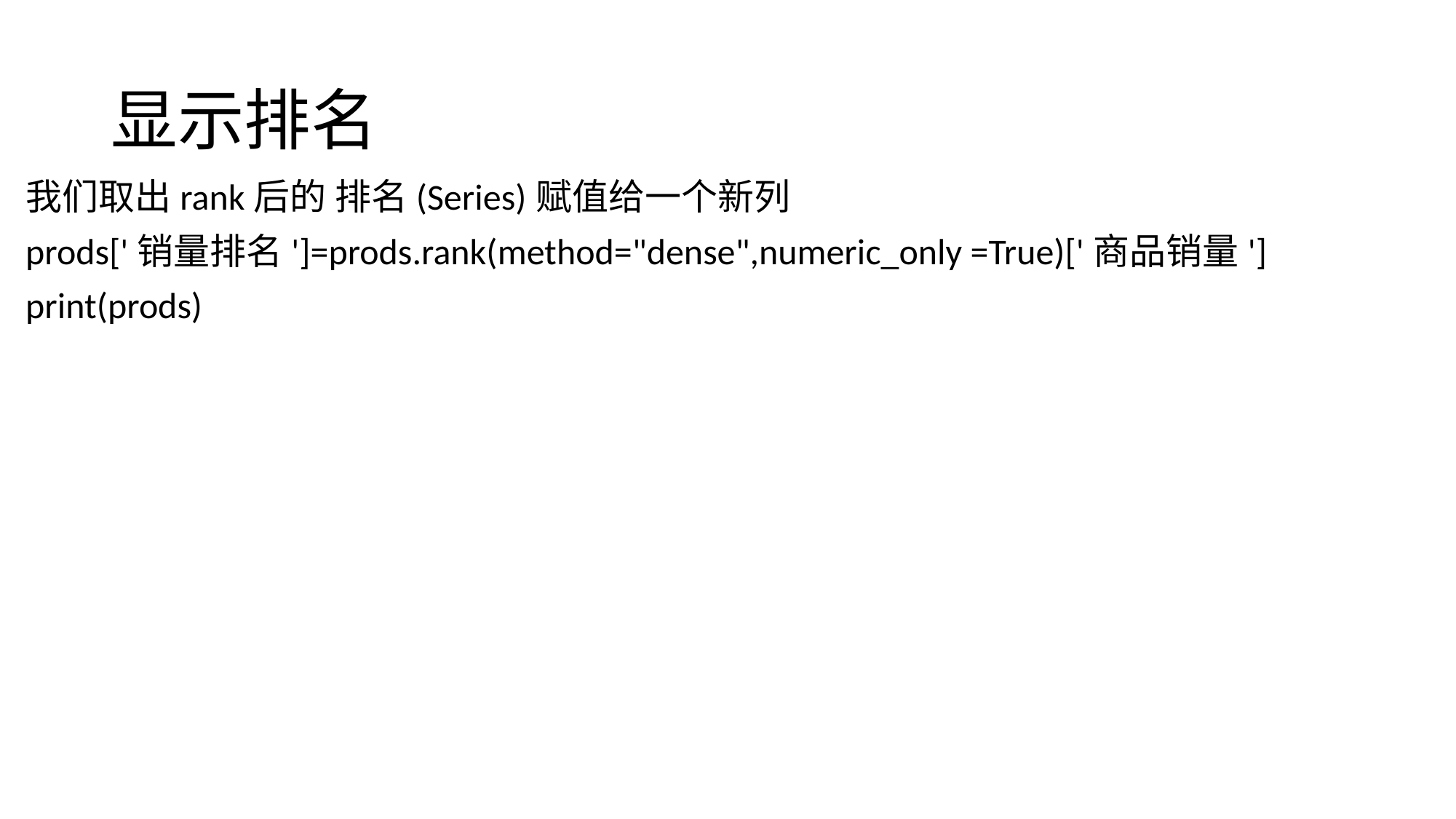

# 显示排名
我们取出rank后的 排名(Series)赋值给一个新列
prods['销量排名']=prods.rank(method="dense",numeric_only =True)['商品销量']
print(prods)